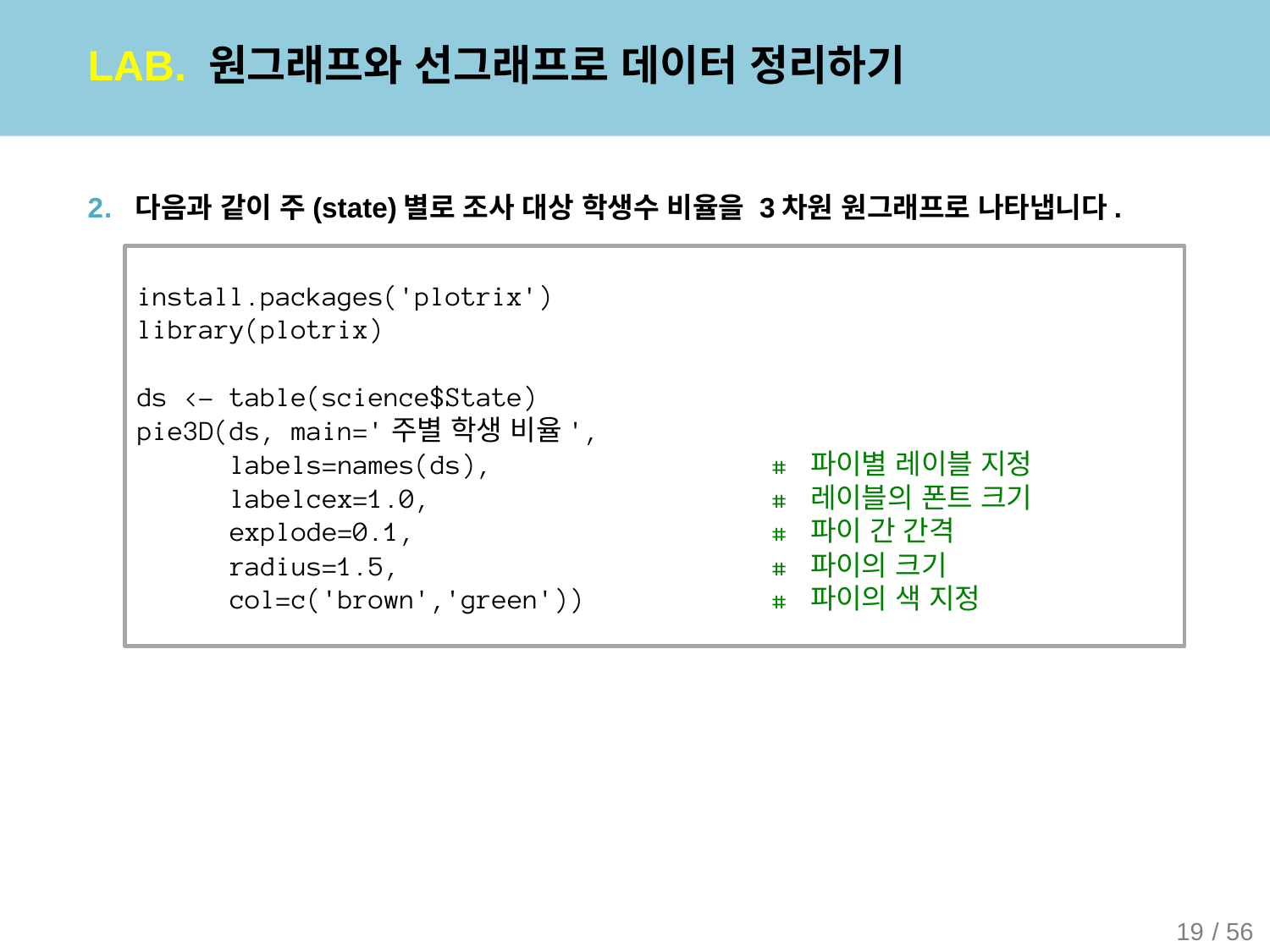

# LAB. 원그래프와 선그래프로 데이터 정리하기
다음과 같이 주(state)별로 조사 대상 학생수 비율을 3차원 원그래프로 나타냅니다.

install.packages('plotrix')
library(plotrix)

ds <- table(science$State)
pie3D(ds, main='주별 학생 비율',
      labels=names(ds), 		        	# 파이별 레이블 지정
      labelcex=1.0, 		        	# 레이블의 폰트 크기
      explode=0.1, 		      	# 파이 간 간격
      radius=1.5, 			# 파이의 크기
      col=c('brown','green')) 		# 파이의 색 지정